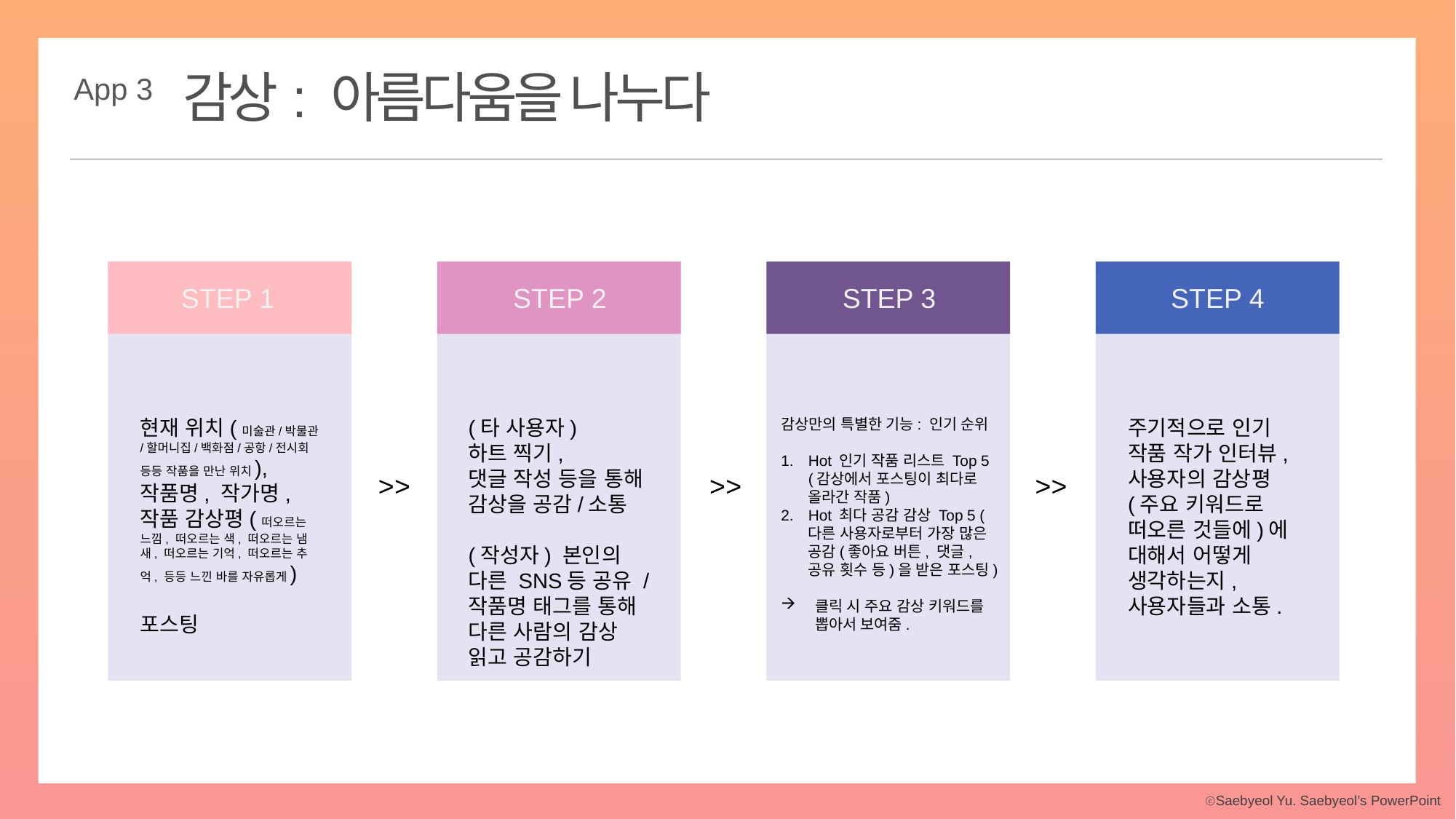

감상: 아름다움을 나누다
App 3

STEP 1
STEP 2
STEP 3
STEP 4
현재 위치(미술관/박물관/할머니집/백화점/공항/전시회 등등 작품을 만난 위치), 작품명, 작가명,
작품 감상평(떠오르는 느낌, 떠오르는 색, 떠오르는 냄새, 떠오르는 기억, 떠오르는 추억, 등등 느낀 바를 자유롭게)

포스팅
(타 사용자)
하트 찍기,
댓글 작성 등을 통해 감상을 공감/소통

(작성자) 본인의 다른 SNS등 공유 / 작품명 태그를 통해 다른 사람의 감상 읽고 공감하기
감상만의 특별한 기능: 인기 순위

Hot 인기 작품 리스트 Top 5 (감상에서 포스팅이 최다로 올라간 작품)
Hot 최다 공감 감상 Top 5 (다른 사용자로부터 가장 많은 공감(좋아요 버튼, 댓글, 공유 횟수 등)을 받은 포스팅)

클릭 시 주요 감상 키워드를 뽑아서 보여줌.
주기적으로 인기 작품 작가 인터뷰, 사용자의 감상평(주요 키워드로 떠오른 것들에)에 대해서 어떻게 생각하는지, 사용자들과 소통.
>>
>>
>>